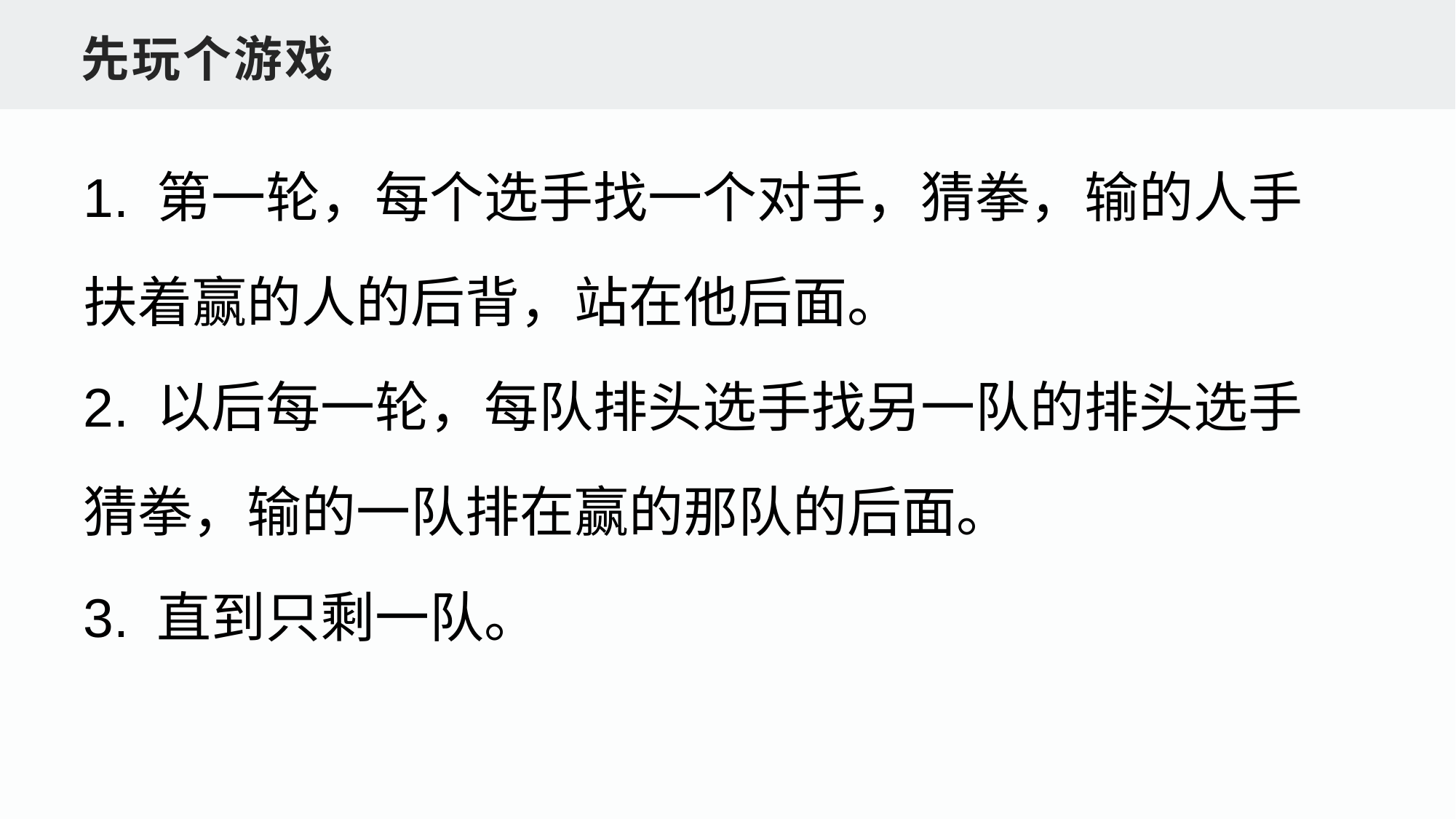

先玩个游戏
1. 第一轮，每个选手找一个对手，猜拳，输的人手扶着赢的人的后背，站在他后面。
2. 以后每一轮，每队排头选手找另一队的排头选手猜拳，输的一队排在赢的那队的后面。
3. 直到只剩一队。
2